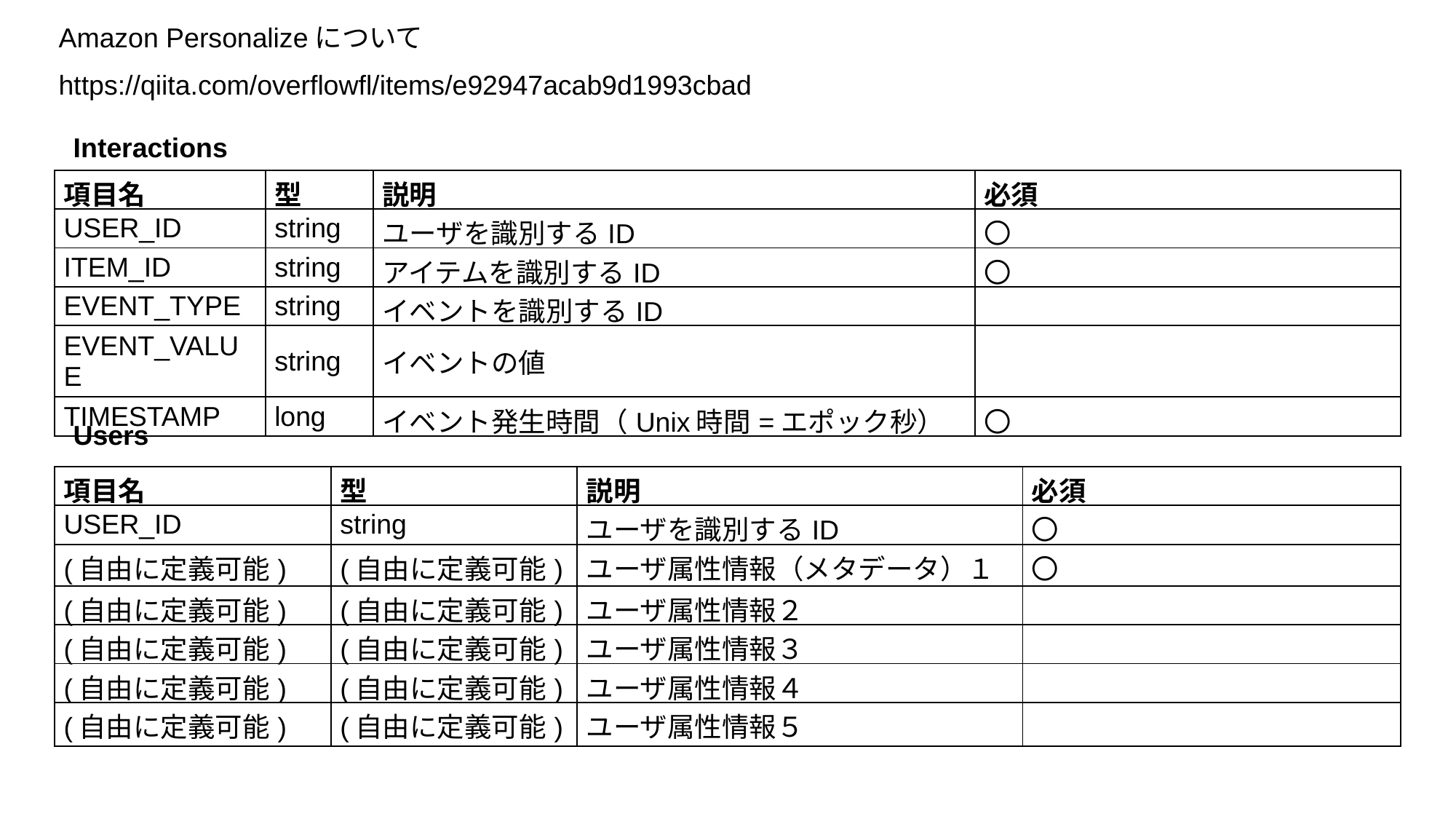

Amazon Personalizeについて
https://qiita.com/overflowfl/items/e92947acab9d1993cbad
Interactions
| 項目名 | 型 | 説明 | 必須 |
| --- | --- | --- | --- |
| USER\_ID | string | ユーザを識別するID | 〇 |
| ITEM\_ID | string | アイテムを識別するID | 〇 |
| EVENT\_TYPE | string | イベントを識別するID |  |
| EVENT\_VALUE | string | イベントの値 |  |
| TIMESTAMP | long | イベント発生時間（Unix時間=エポック秒） | 〇 |
Users
| 項目名 | 型 | 説明 | 必須 |
| --- | --- | --- | --- |
| USER\_ID | string | ユーザを識別するID | 〇 |
| (自由に定義可能) | (自由に定義可能) | ユーザ属性情報（メタデータ）１ | 〇 |
| (自由に定義可能) | (自由に定義可能) | ユーザ属性情報２ |  |
| (自由に定義可能) | (自由に定義可能) | ユーザ属性情報３ |  |
| (自由に定義可能) | (自由に定義可能) | ユーザ属性情報４ |  |
| (自由に定義可能) | (自由に定義可能) | ユーザ属性情報５ |  |